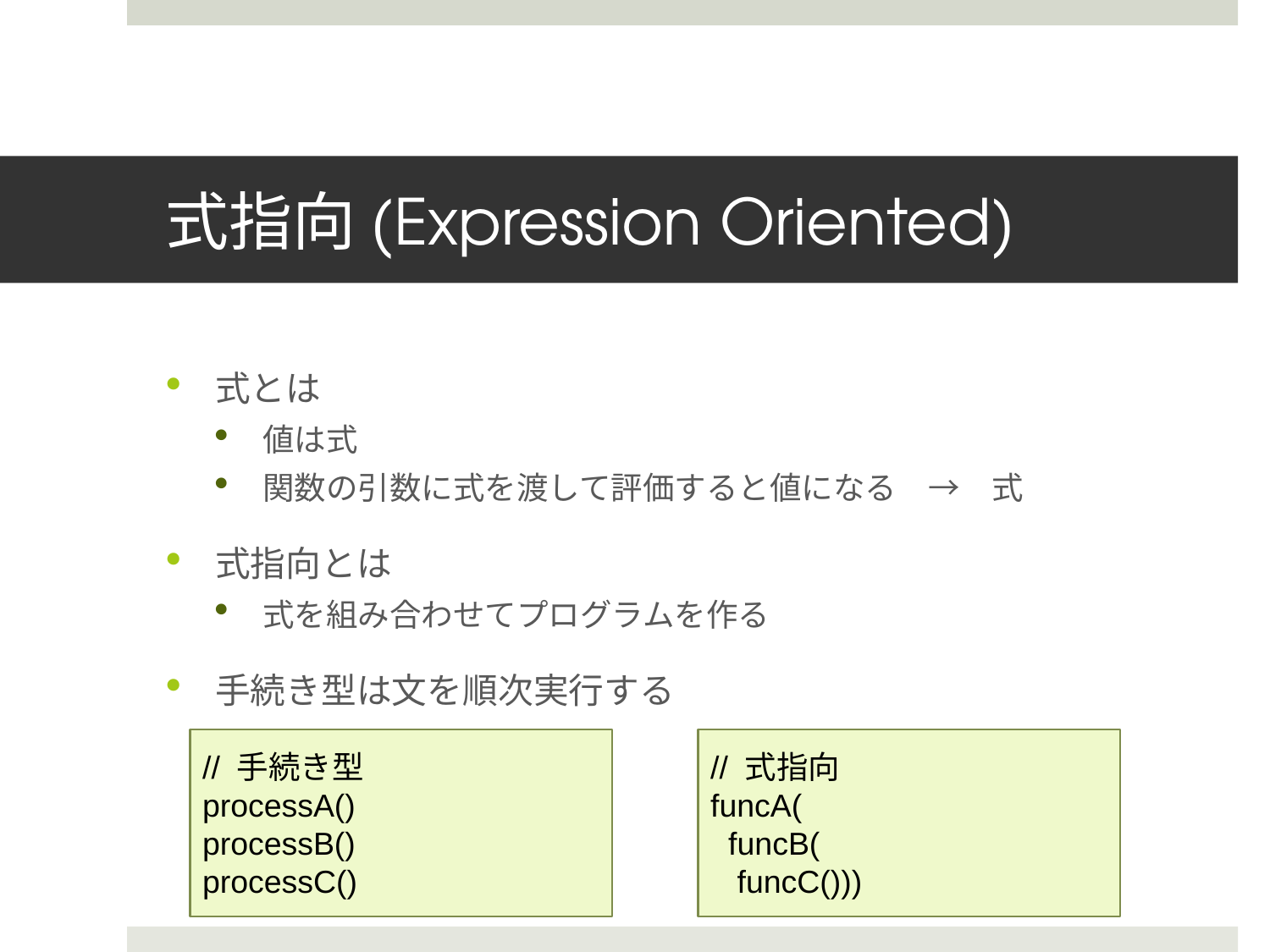

# 式指向(Expression Oriented)
式とは
値は式
関数の引数に式を渡して評価すると値になる　→　式
式指向とは
式を組み合わせてプログラムを作る
手続き型は文を順次実行する

// 式指向
funcA(
  funcB(
   funcC()))
// 手続き型
processA()
processB()
processC()